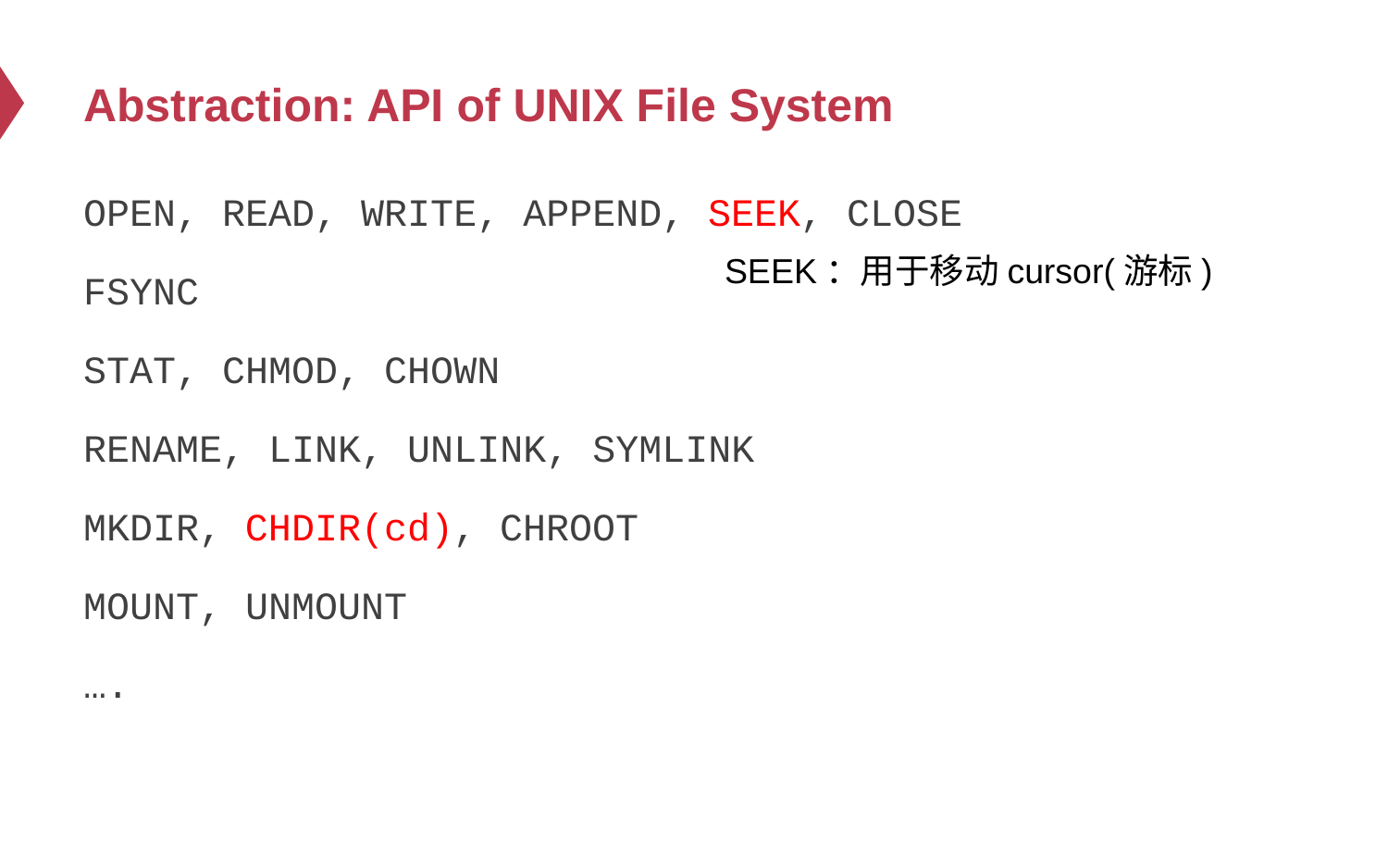

# Abstraction: API of UNIX File System
OPEN, READ, WRITE, APPEND, SEEK, CLOSE
FSYNC
STAT, CHMOD, CHOWN
RENAME, LINK, UNLINK, SYMLINK
MKDIR, CHDIR(cd), CHROOT
MOUNT, UNMOUNT
….
SEEK：用于移动cursor(游标)
7